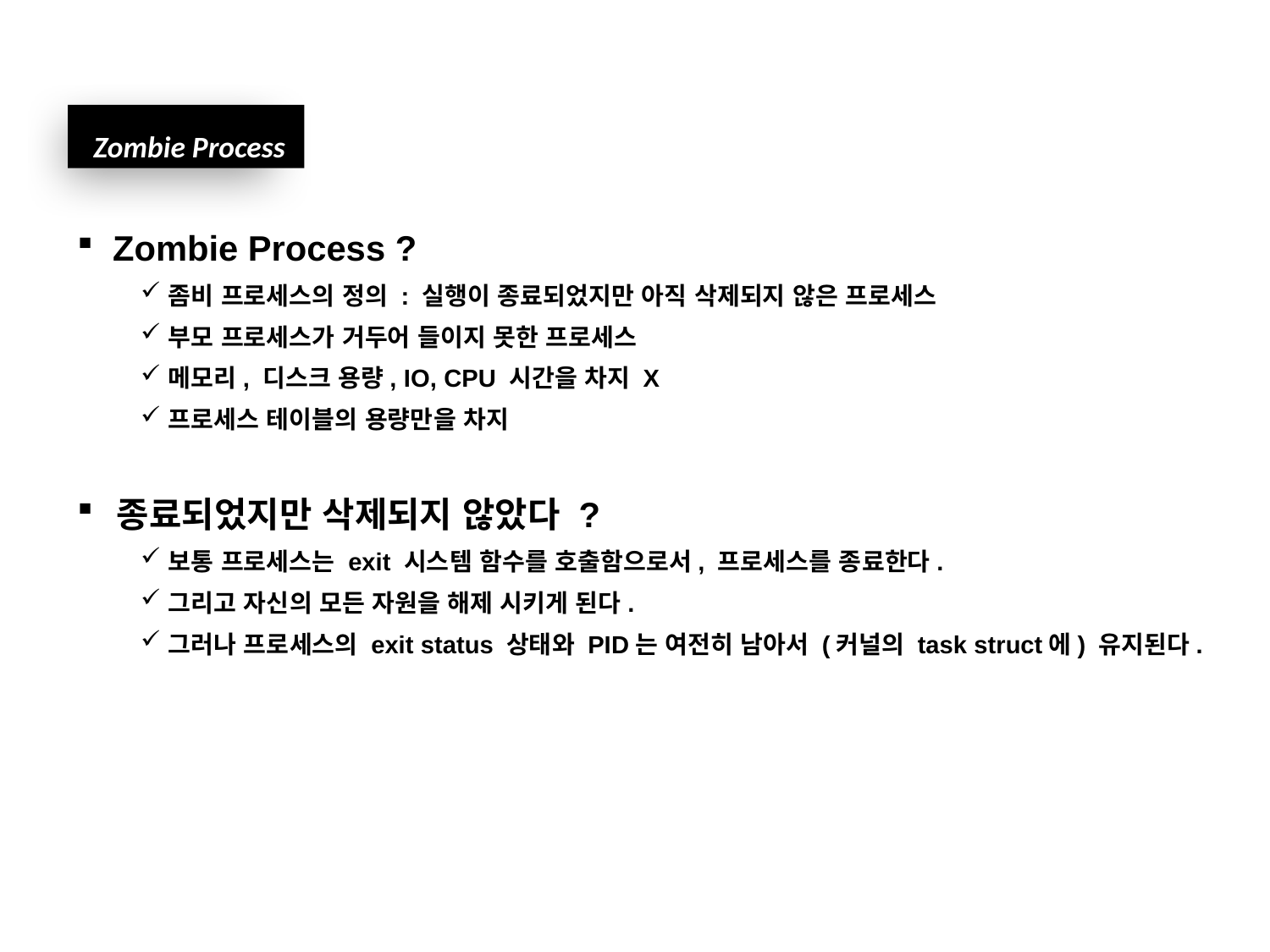

Zombie Process
Zombie Process ?
좀비 프로세스의 정의 : 실행이 종료되었지만 아직 삭제되지 않은 프로세스
부모 프로세스가 거두어 들이지 못한 프로세스
메모리, 디스크 용량, IO, CPU 시간을 차지 X
프로세스 테이블의 용량만을 차지

종료되었지만 삭제되지 않았다 ?
보통 프로세스는 exit 시스템 함수를 호출함으로서, 프로세스를 종료한다.
그리고 자신의 모든 자원을 해제 시키게 된다.
그러나 프로세스의 exit status 상태와 PID는 여전히 남아서 (커널의 task struct에) 유지된다.